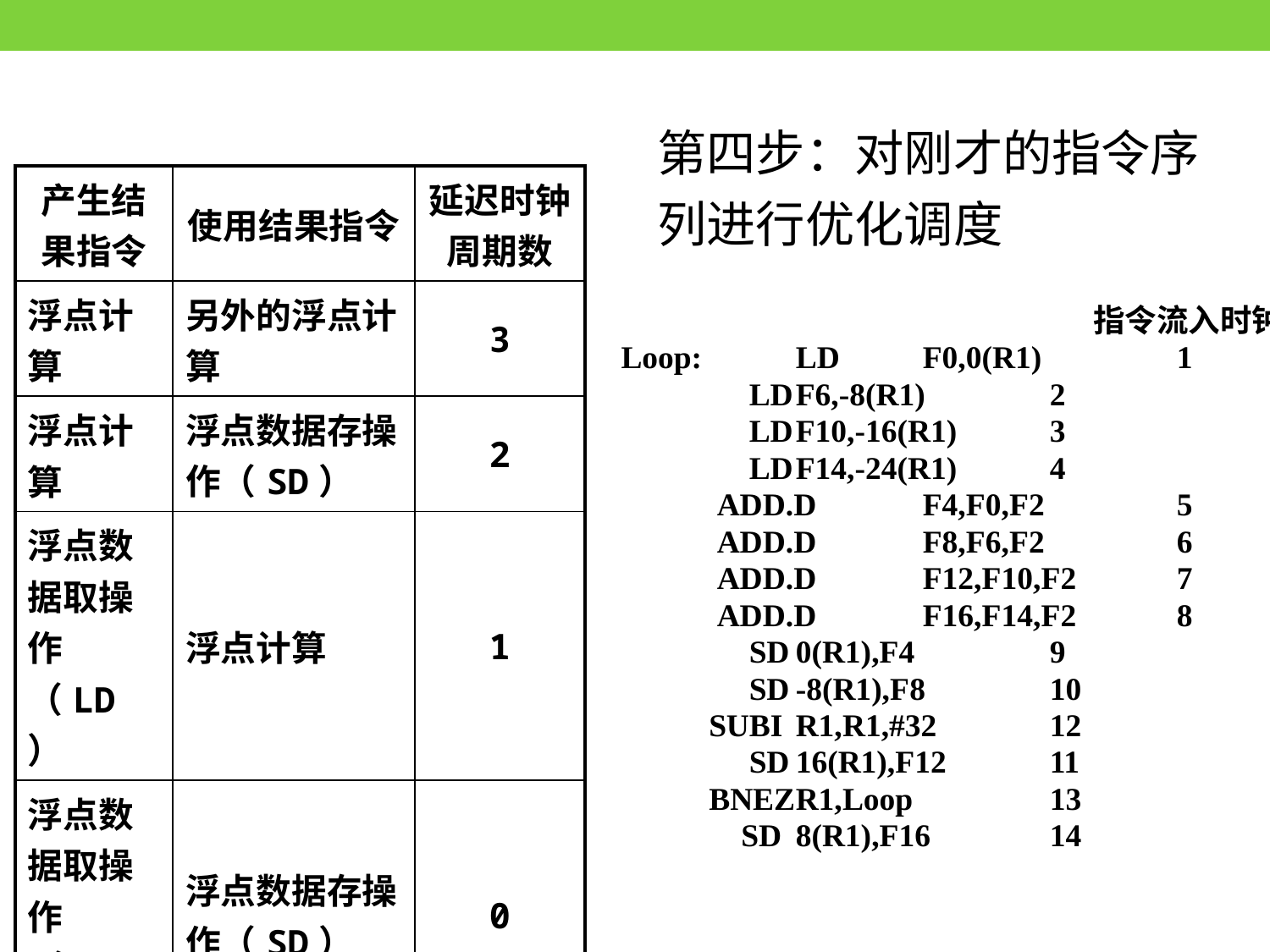

23
第四步：对刚才的指令序列进行优化调度
| 产生结果指令 | 使用结果指令 | 延迟时钟周期数 |
| --- | --- | --- |
| 浮点计算 | 另外的浮点计算 | 3 |
| 浮点计算 | 浮点数据存操作（SD） | 2 |
| 浮点数据取操作（LD） | 浮点计算 | 1 |
| 浮点数据取操作（LD） | 浮点数据存操作（SD） | 0 |
				     指令流入时钟
Loop:	LD	F0,0(R1)		1
	          LD	F6,-8(R1)	2
	          LD	F10,-16(R1)	3
	          LD	F14,-24(R1)	4
	      ADD.D	F4,F0,F2		5
	      ADD.D	F8,F6,F2		6
	      ADD.D	F12,F10,F2	7
	      ADD.D	F16,F14,F2	8
	          SD	0(R1),F4		9
	          SD	-8(R1),F8	10
	     SUBI	R1,R1,#32	12
	          SD	16(R1),F12	11
	     BNEZ	R1,Loop		13
	         SD	8(R1),F16	14